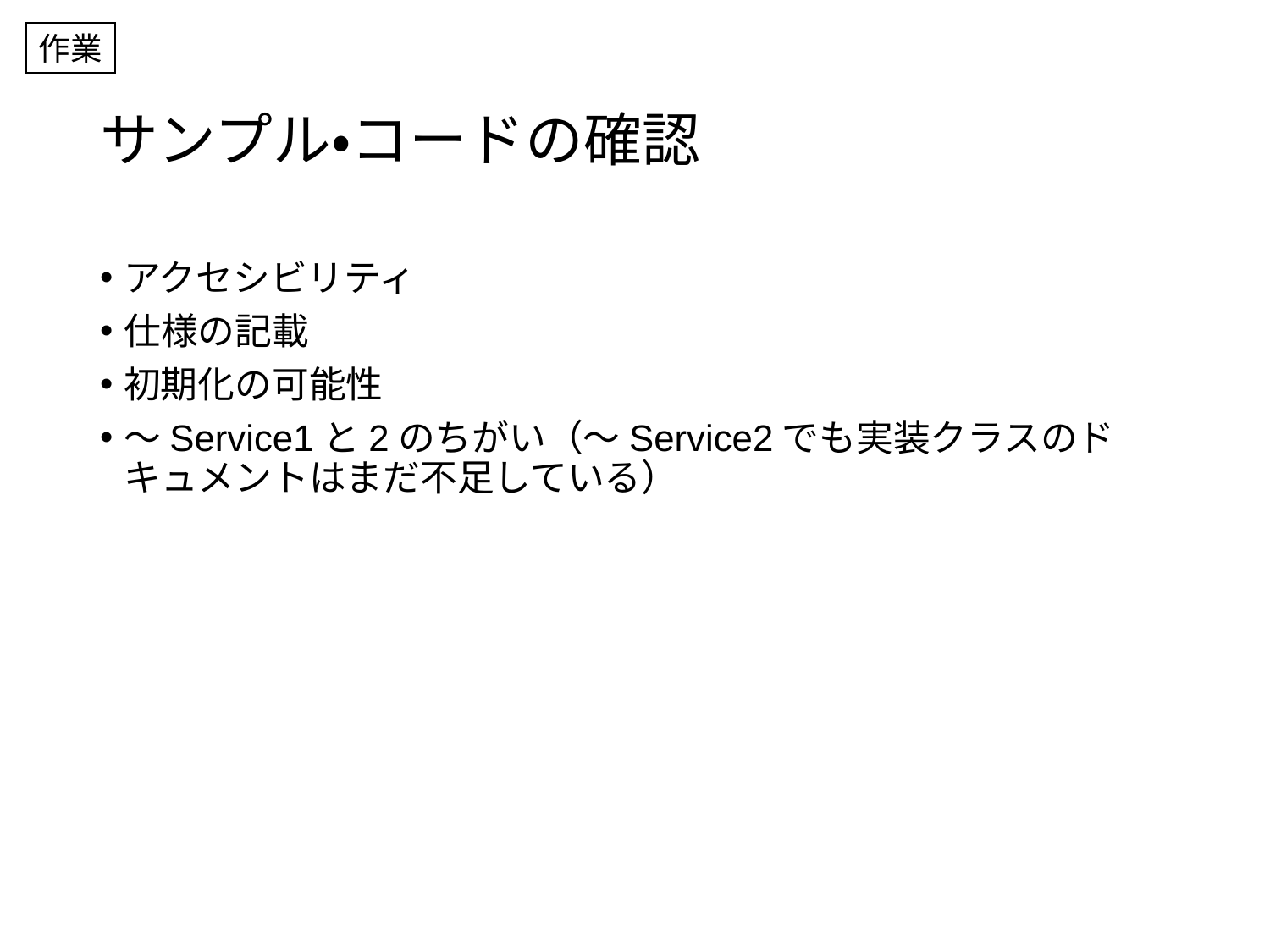

作業
# サンプル・コードの確認
アクセシビリティ
仕様の記載
初期化の可能性
〜Service1と2のちがい（〜Service2でも実装クラスのドキュメントはまだ不足している）